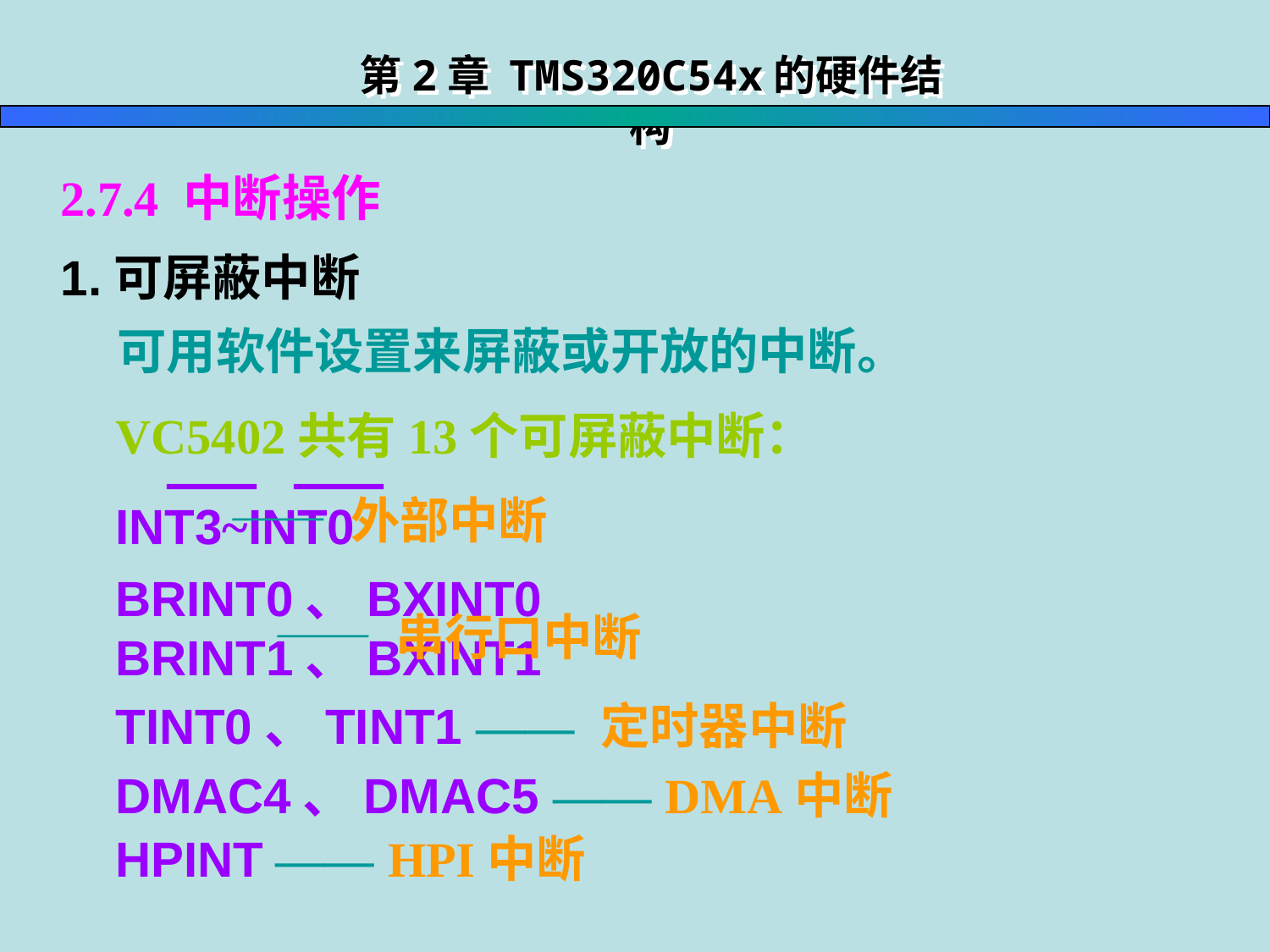

第2章 TMS320C54x的硬件结构

2.7.4 中断操作
1.可屏蔽中断
    不论是软件中断还是硬件中断，’C54x的中断都可以分成两大类。
        ① 可屏蔽中断
        ② 非屏蔽中断

    可用软件设置来屏蔽或开放的中断。
    VC5402共有13个可屏蔽中断：
               —— 外部中断

    INT3~INT0
    BRINT0、BXINT0
    BRINT1、BXINT1
                   —— 串行口中断
    TINT0、TINT1 —— 定时器中断
    DMAC4、DMAC5 —— DMA中断
    HPINT —— HPI中断
184